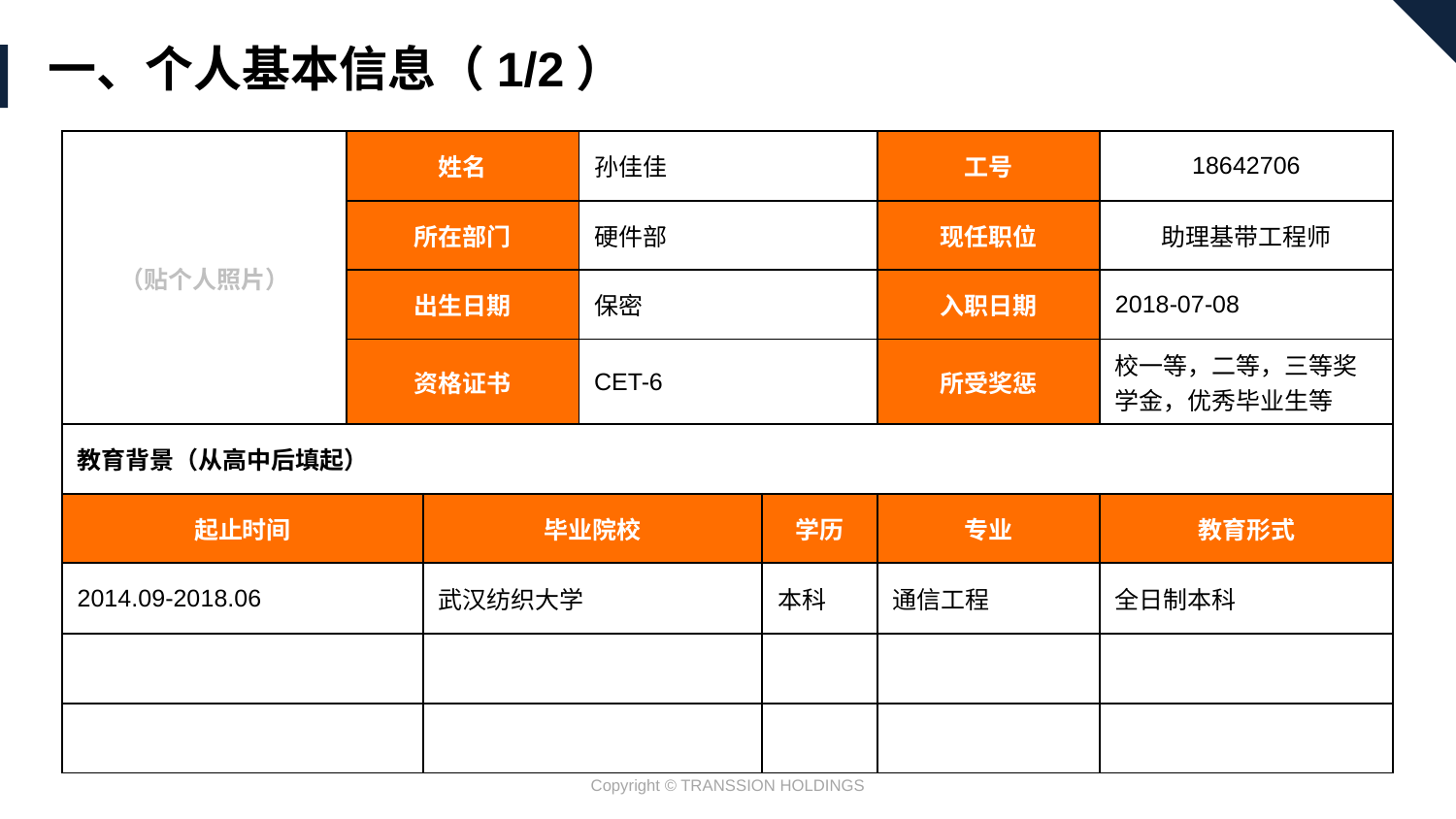

一、个人基本信息（1/2）
| （贴个人照片） | 姓名 |  | 孙佳佳 |  | 工号 | 18642706 |
| --- | --- | --- | --- | --- | --- | --- |
|  | 所在部门 |  | 硬件部 |  | 现任职位 | 助理基带工程师 |
|  | 出生日期 |  | 保密 |  | 入职日期 | 2018-07-08 |
|  | 资格证书 |  | CET-6 |  | 所受奖惩 | 校一等，二等，三等奖学金，优秀毕业生等 |
| 教育背景（从高中后填起） |  |  |  |  |  |  |
| 起止时间 |  | 毕业院校 |  | 学历 | 专业 | 教育形式 |
| 2014.09-2018.06 |  | 武汉纺织大学 |  | 本科 | 通信工程 | 全日制本科 |
|  |  |  |  |  |  |  |
|  |  |  |  |  |  |  |